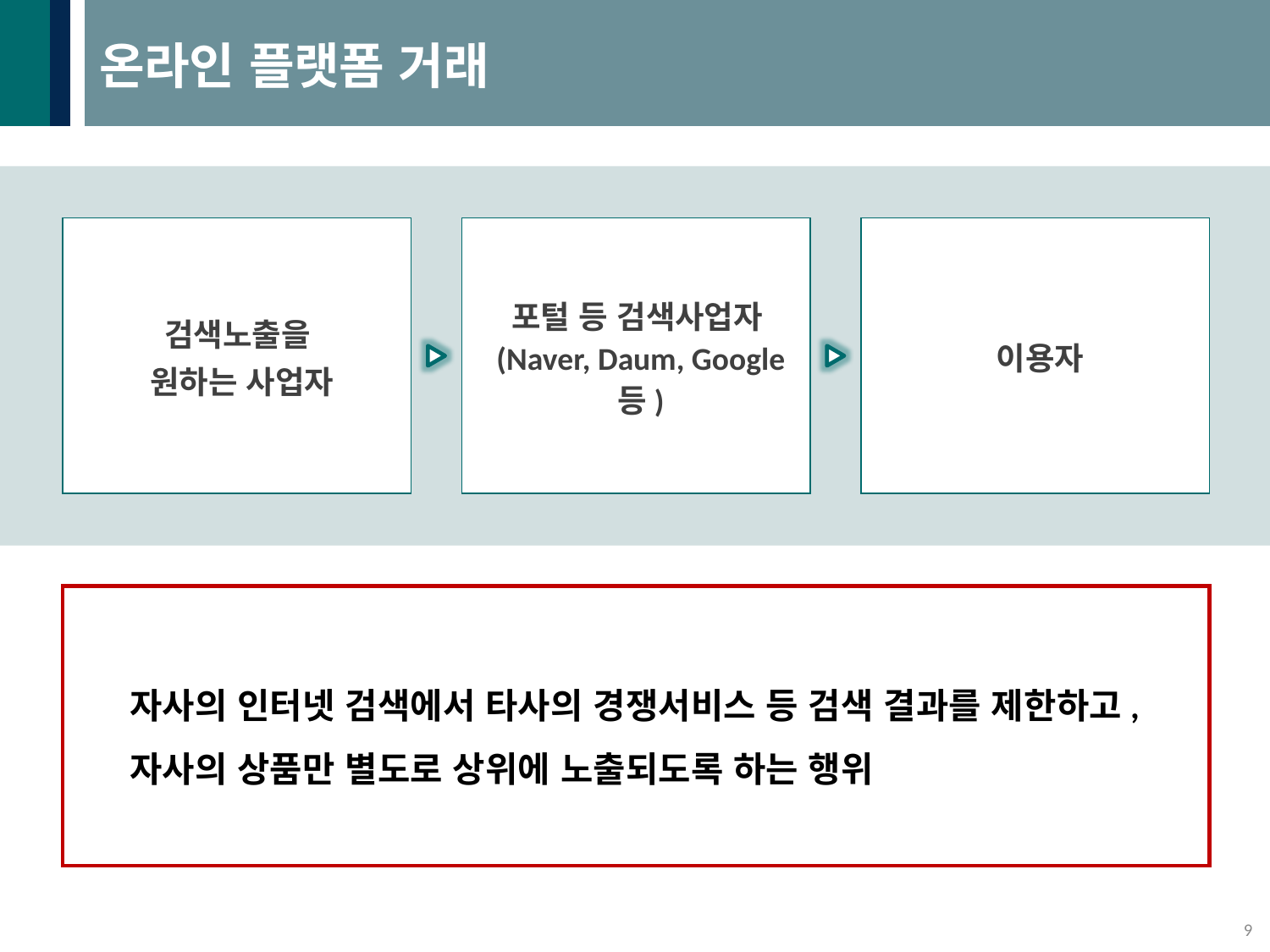

# 온라인 플랫폼 거래

검색노출을
원하는 사업자
포털 등 검색사업자(Naver, Daum, Google 등)
이용자

자사의 인터넷 검색에서 타사의 경쟁서비스 등 검색 결과를 제한하고, 자사의 상품만 별도로 상위에 노출되도록 하는 행위